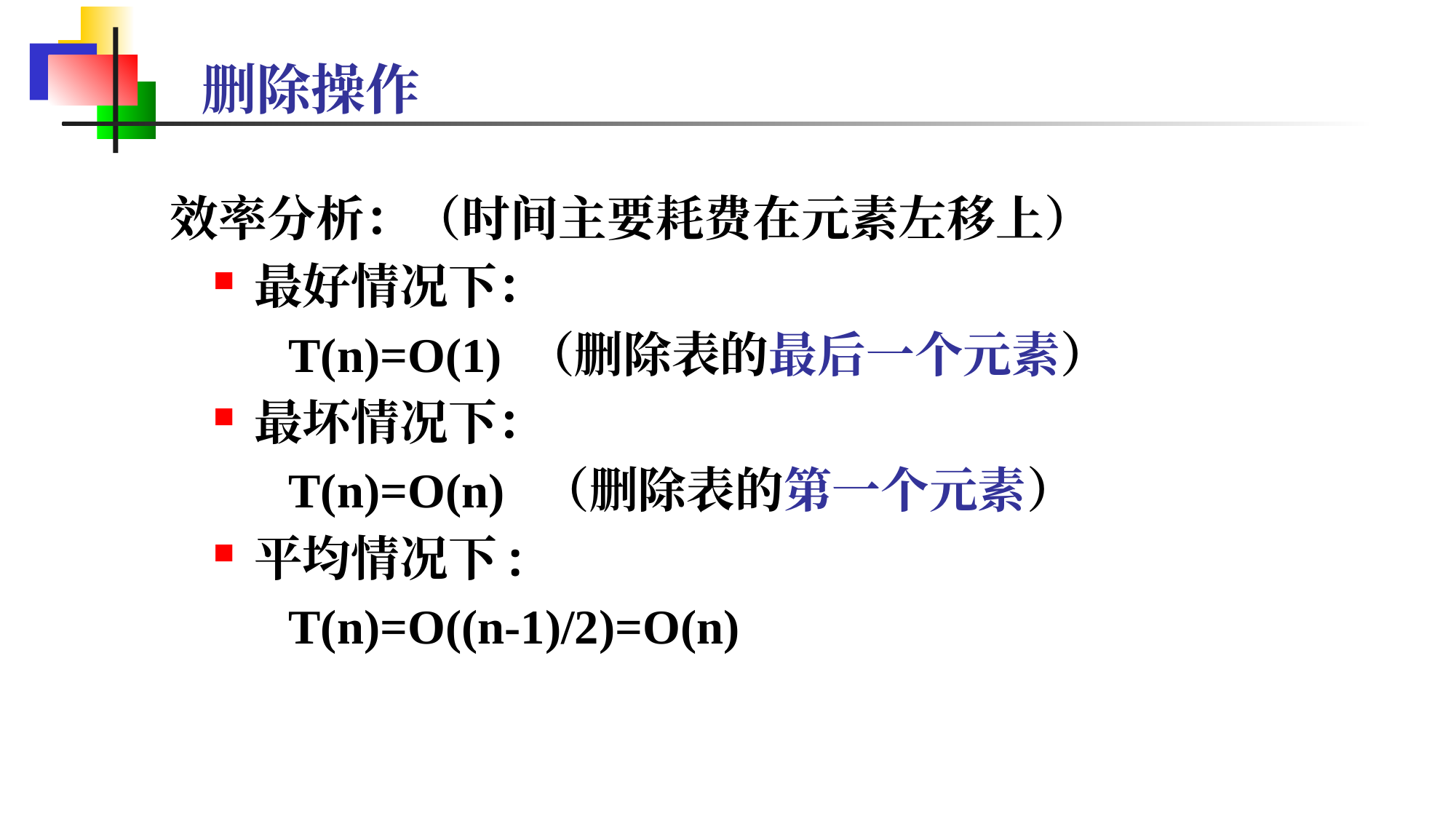

# 删除操作
效率分析：（时间主要耗费在元素左移上）
最好情况下：
      T(n)=O(1) （删除表的最后一个元素）
最坏情况下：
      T(n)=O(n)  （删除表的第一个元素）
平均情况下:
      T(n)=O((n-1)/2)=O(n)